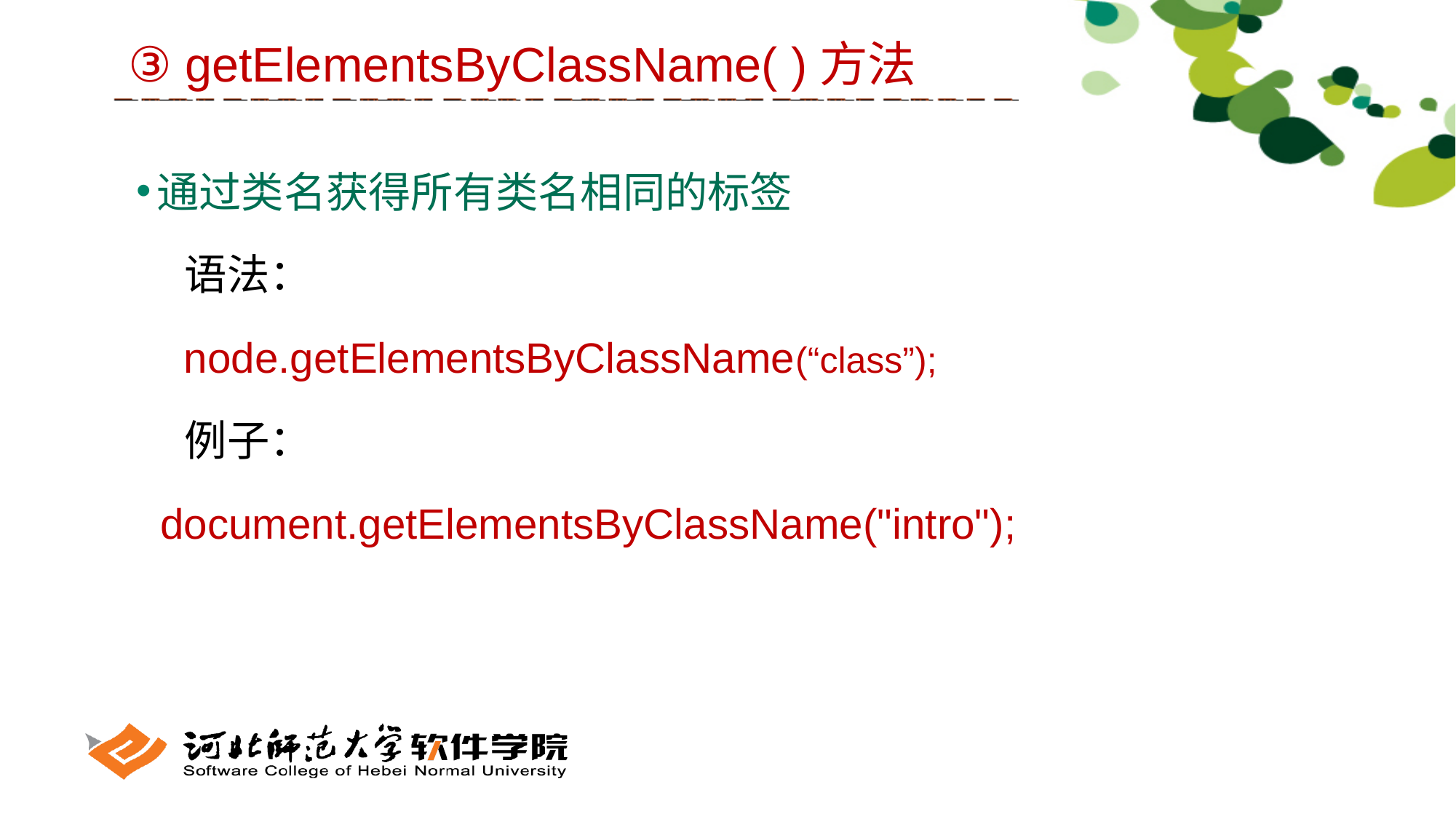

③ getElementsByClassName( )方法
通过类名获得所有类名相同的标签
    语法：
    node.getElementsByClassName(“class”);
    例子：
  document.getElementsByClassName("intro");